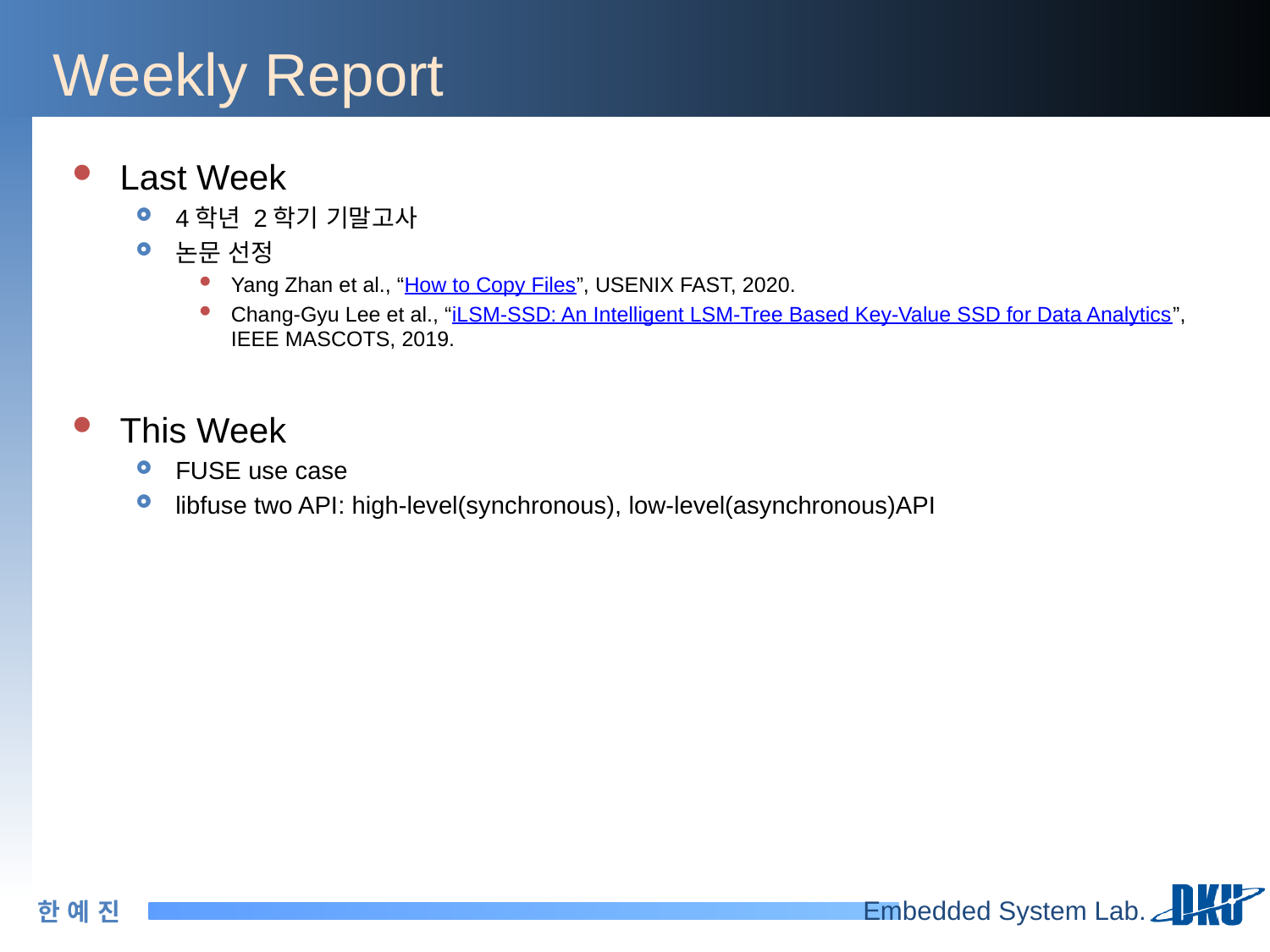

# Weekly Report
Last Week
4학년 2학기 기말고사
논문 선정
Yang Zhan et al., “How to Copy Files”, USENIX FAST, 2020.
Chang-Gyu Lee et al., “iLSM-SSD: An Intelligent LSM-Tree Based Key-Value SSD for Data Analytics”, IEEE MASCOTS, 2019.

This Week
FUSE use case
libfuse two API: high-level(synchronous), low-level(asynchronous)API